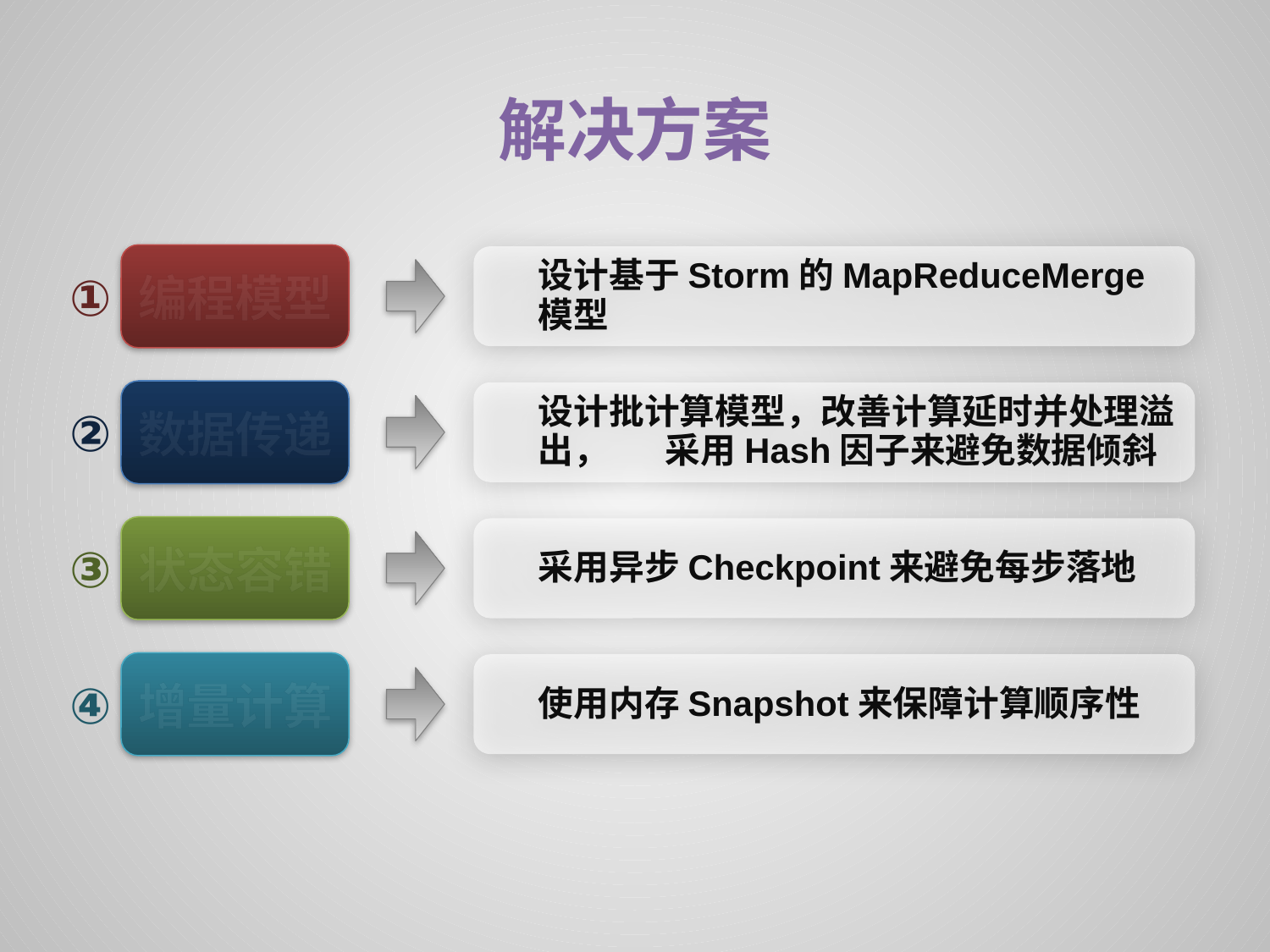

# 解决方案
①
编程模型
	设计基于Storm的MapReduceMerge模型

②
数据传递
	设计批计算模型，改善计算延时并处理溢出，	采用Hash因子来避免数据倾斜

③
状态容错
	采用异步Checkpoint来避免每步落地

④
增量计算
	使用内存Snapshot来保障计算顺序性